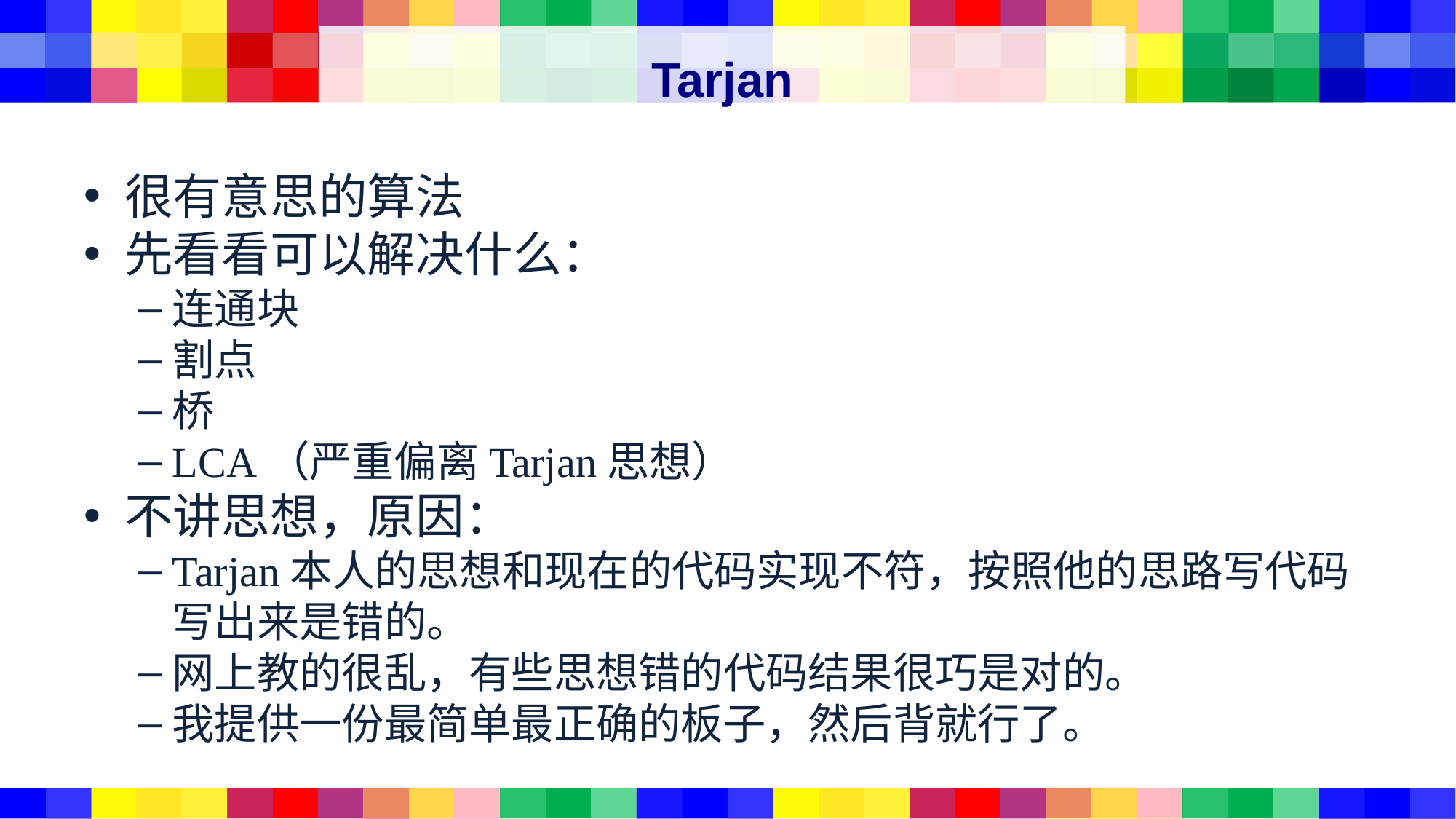

# Tarjan
很有意思的算法
先看看可以解决什么：
连通块
割点
桥
LCA（严重偏离Tarjan思想）
不讲思想，原因：
Tarjan本人的思想和现在的代码实现不符，按照他的思路写代码写出来是错的。
网上教的很乱，有些思想错的代码结果很巧是对的。
我提供一份最简单最正确的板子，然后背就行了。